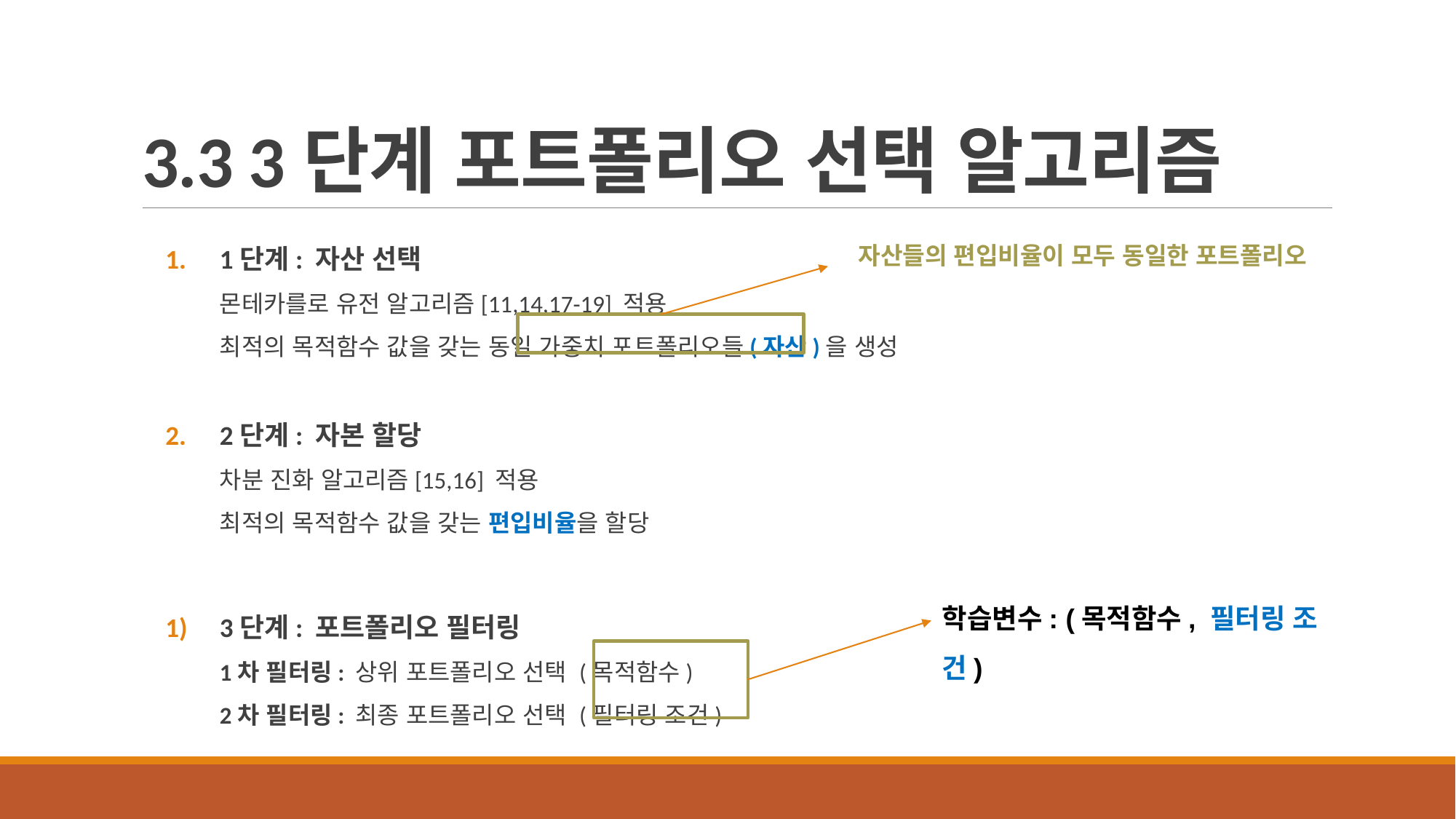

# 3.3 3단계 포트폴리오 선택 알고리즘
1단계: 자산 선택
몬테카를로 유전 알고리즘[11,14,17-19] 적용
최적의 목적함수 값을 갖는 동일 가중치 포트폴리오들(자산)을 생성
2단계: 자본 할당
차분 진화 알고리즘[15,16] 적용
최적의 목적함수 값을 갖는 편입비율을 할당
3단계: 포트폴리오 필터링
1차 필터링: 상위 포트폴리오 선택 (목적함수)
2차 필터링: 최종 포트폴리오 선택 (필터링 조건)
자산들의 편입비율이 모두 동일한 포트폴리오

학습변수: (목적함수, 필터링 조건)